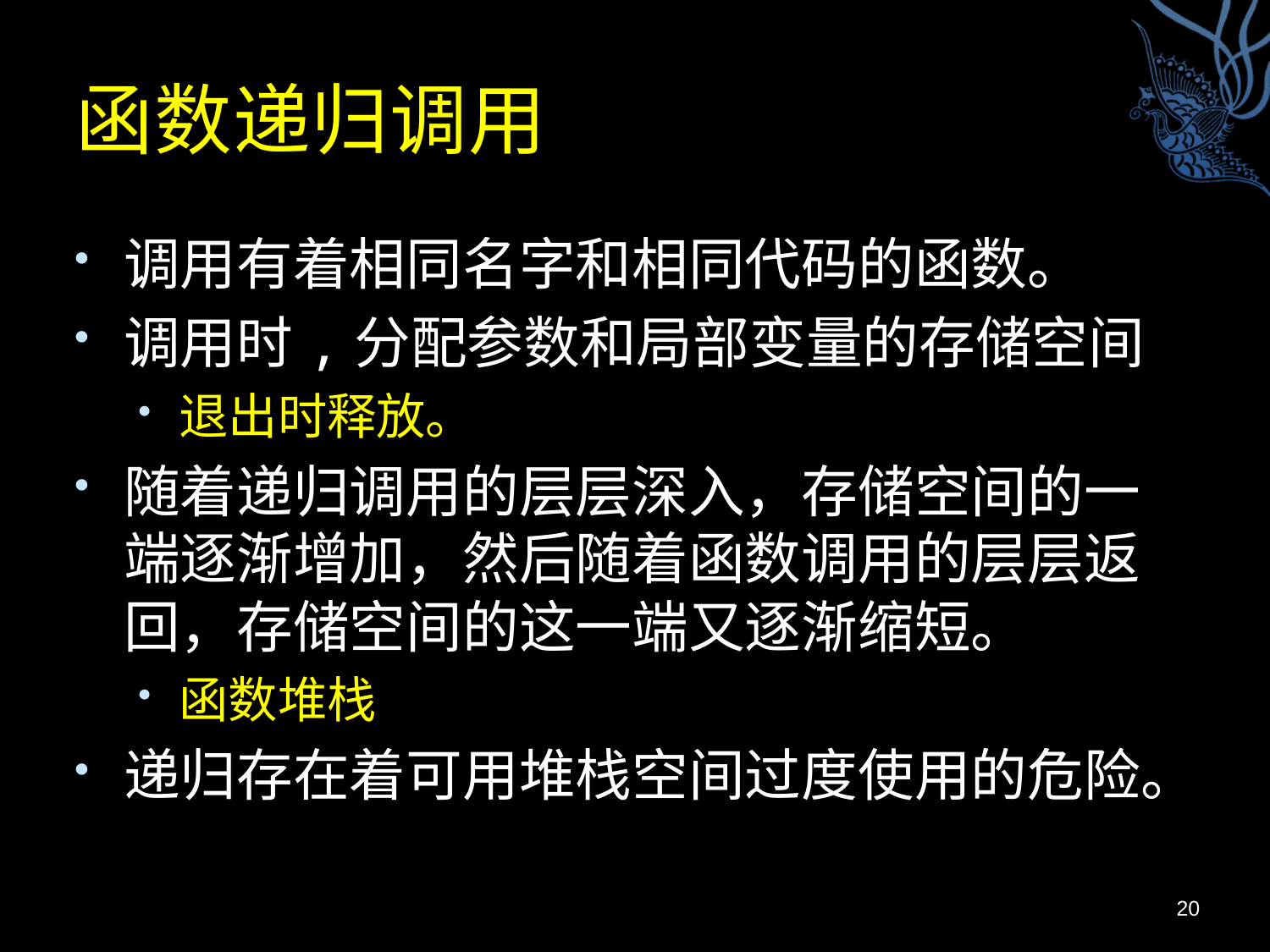

# 函数递归调用
调用有着相同名字和相同代码的函数。
调用时,分配参数和局部变量的存储空间
退出时释放。
随着递归调用的层层深入，存储空间的一端逐渐增加，然后随着函数调用的层层返回，存储空间的这一端又逐渐缩短。
函数堆栈
递归存在着可用堆栈空间过度使用的危险。

20